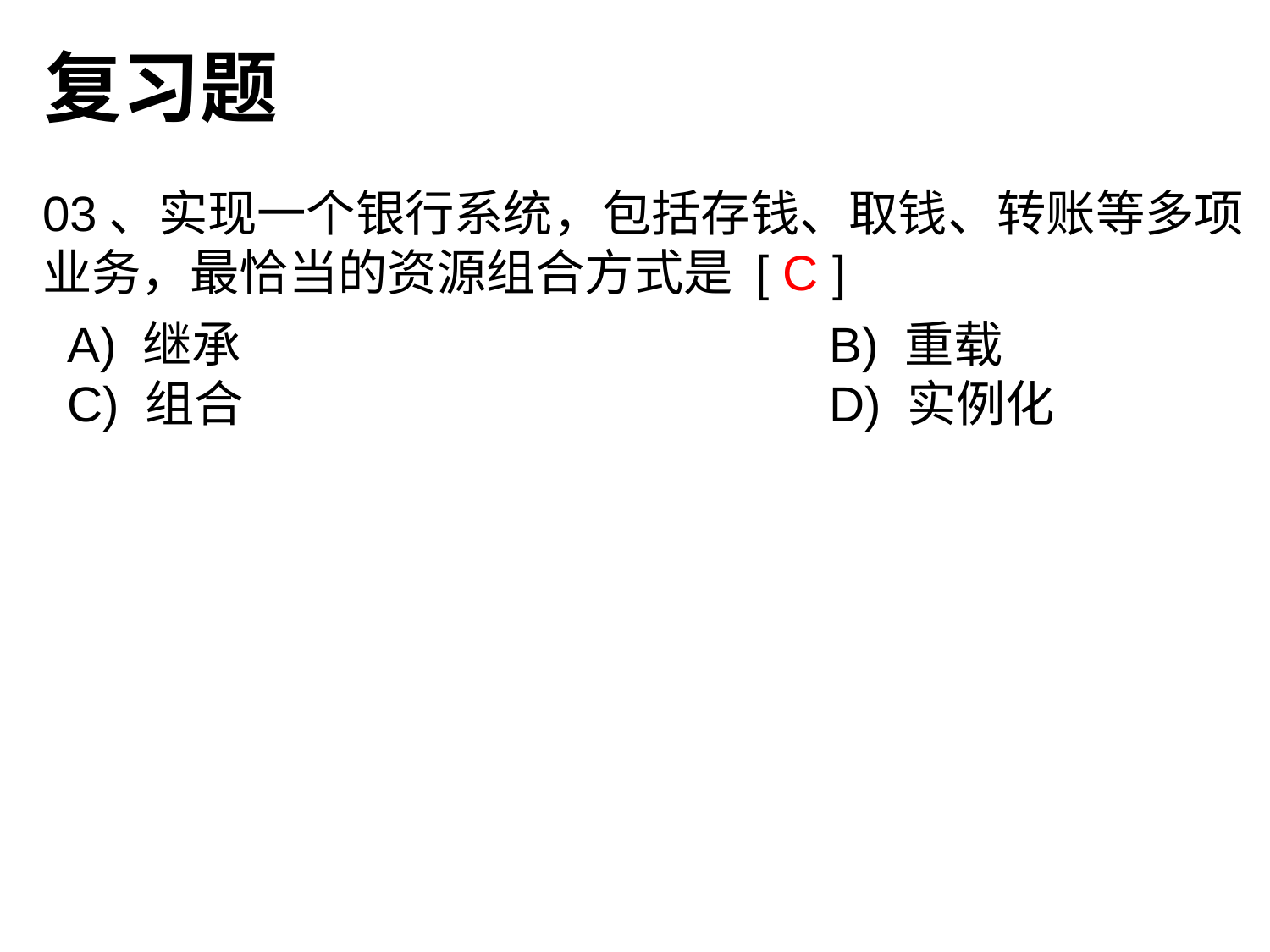

复习题
03、实现一个银行系统，包括存钱、取钱、转账等多项业务，最恰当的资源组合方式是 [ C ]
A) 继承					B) 重载
C) 组合					D) 实例化